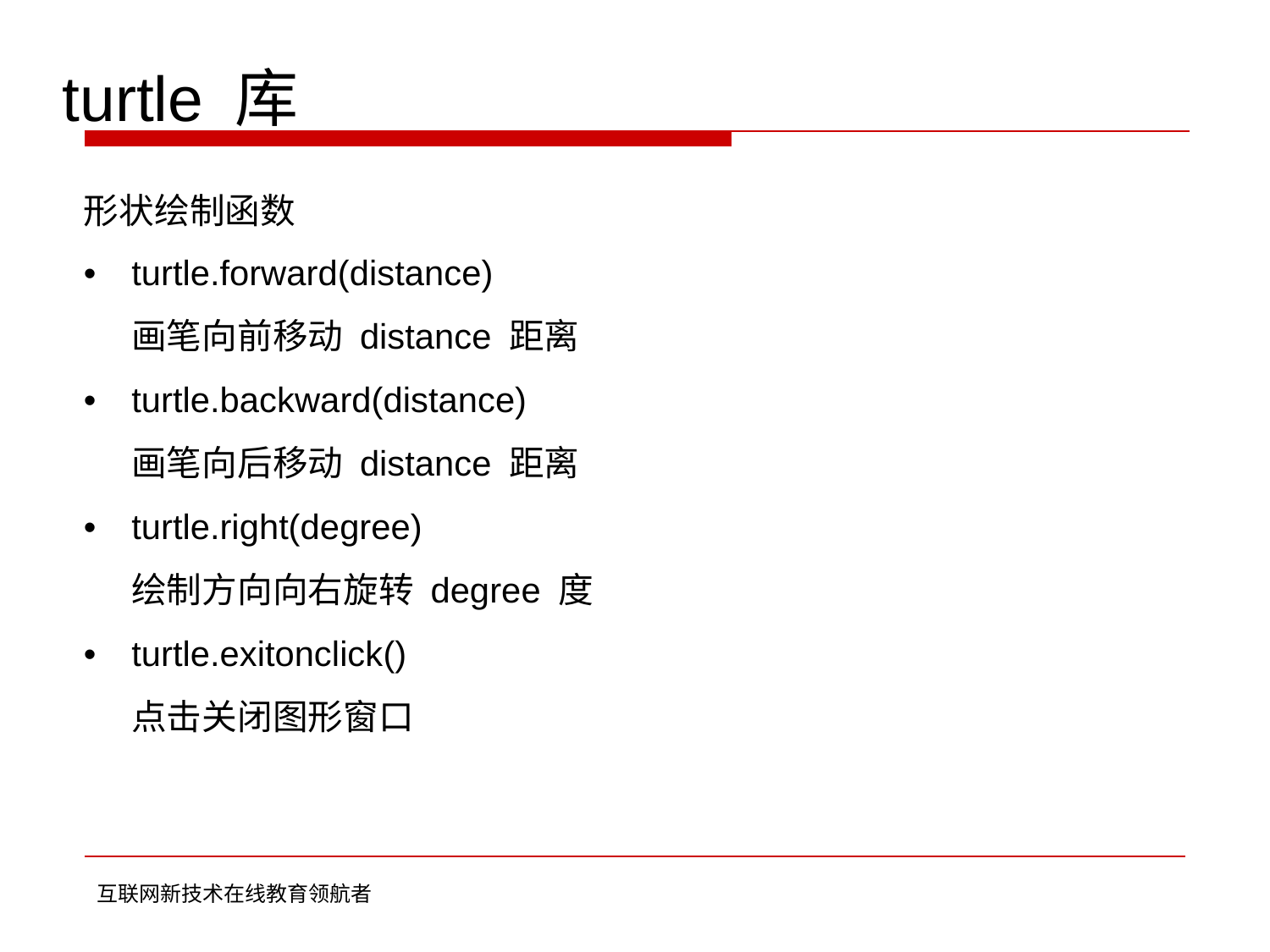

turtle 库

	形状绘制函数
	•    turtle.forward(distance)
		画笔向前移动 distance 距离
	•    turtle.backward(distance)
		画笔向后移动 distance 距离
	•    turtle.right(degree)
		绘制方向向右旋转 degree 度
	•    turtle.exitonclick()
		点击关闭图形窗口

互联网新技术在线教育领航者